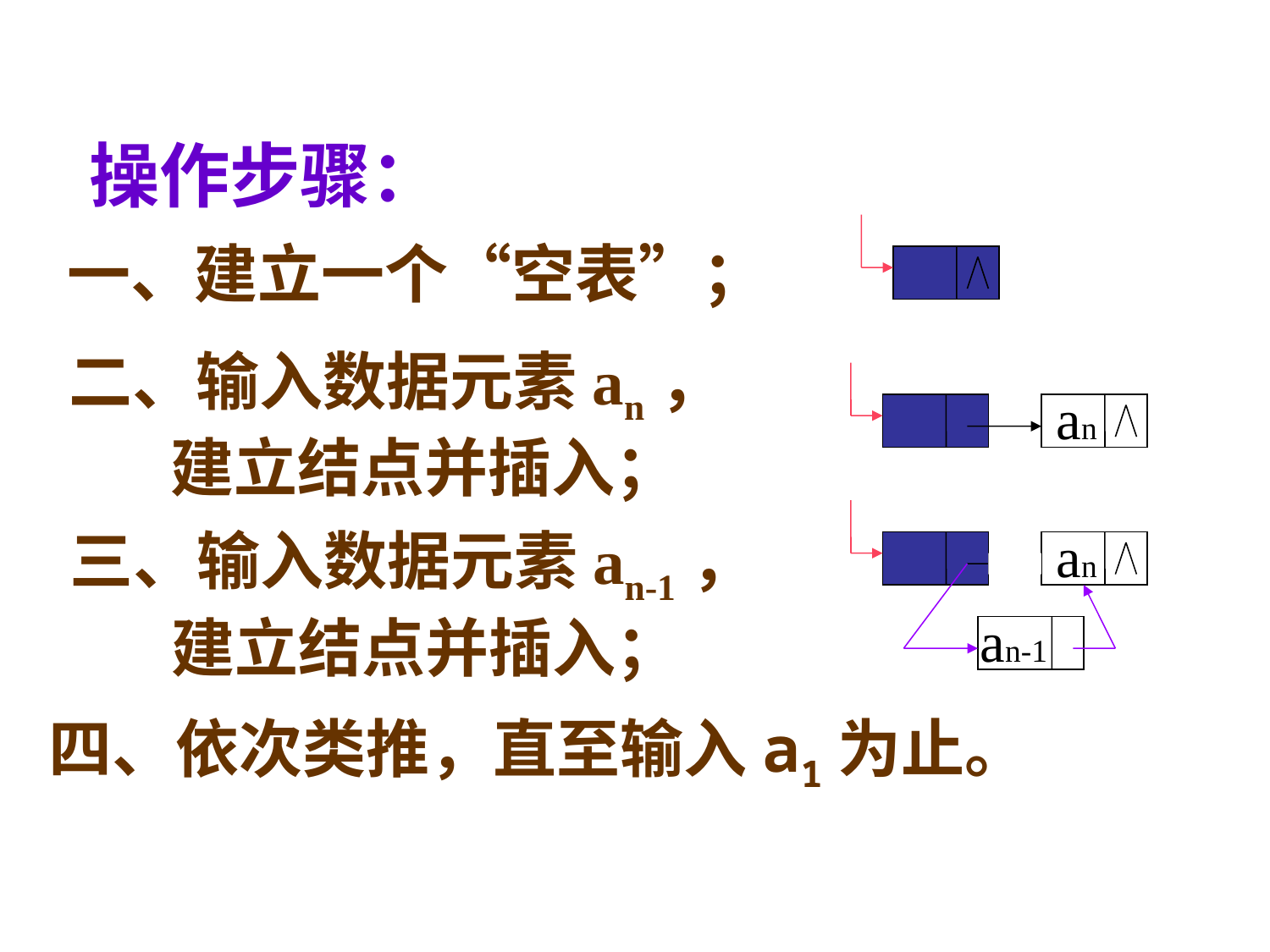

操作步骤：

一、建立一个“空表”；
二、输入数据元素an，
      建立结点并插入；

an

an

三、输入数据元素an-1，
      建立结点并插入；

an-1

四、依次类推，直至输入a1为止。